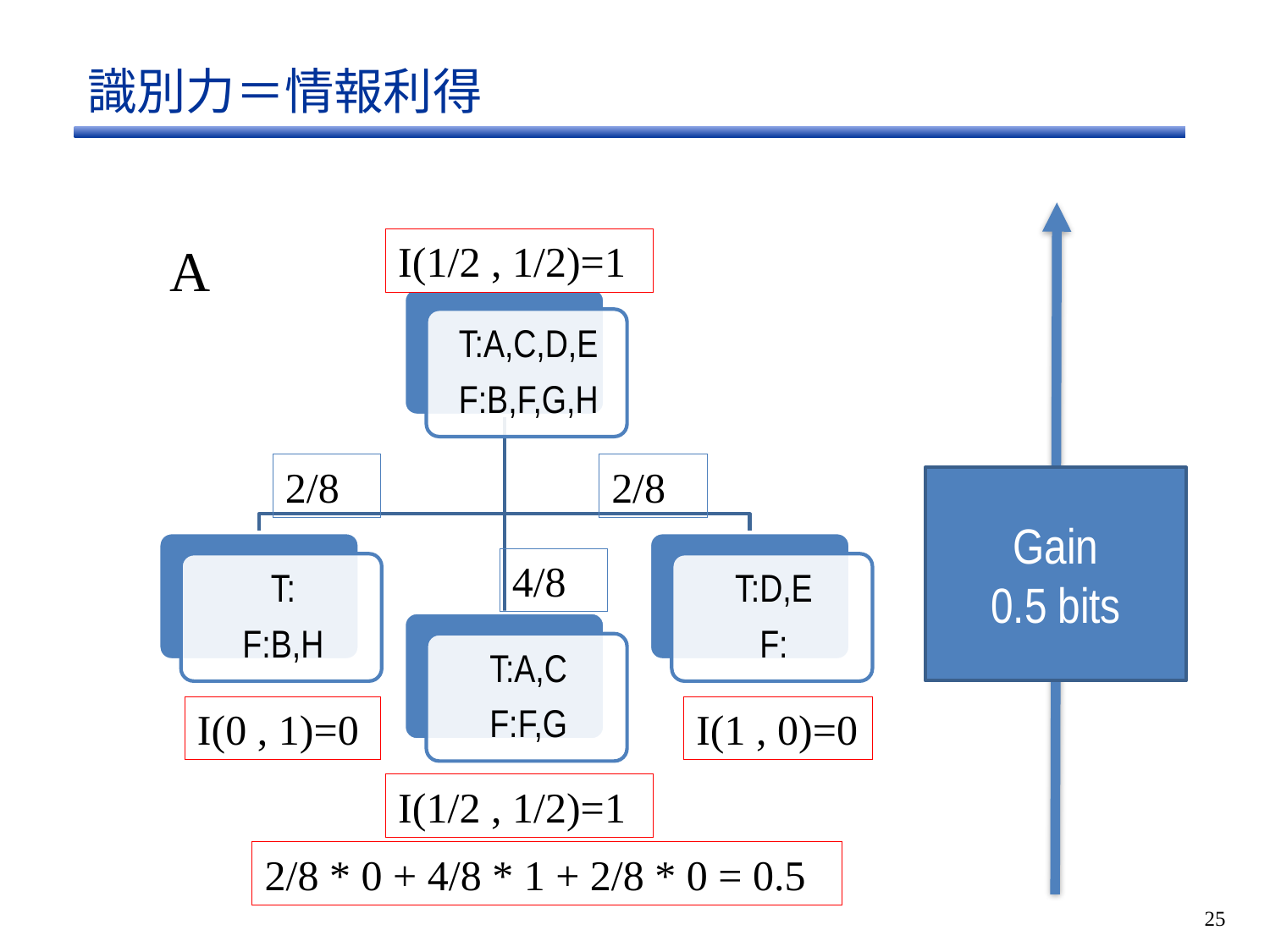

# 識別力＝情報利得
T:A,C,D,E
F:B,F,G,H
T:
F:B,H
T:A,C
F:F,G
T:D,E
F:
A
I(1/2 , 1/2)=1
2/8
2/8
Gain
0.5 bits
4/8
I(0 , 1)=0
I(1 , 0)=0
I(1/2 , 1/2)=1
2/8 * 0 + 4/8 * 1 + 2/8 * 0 = 0.5